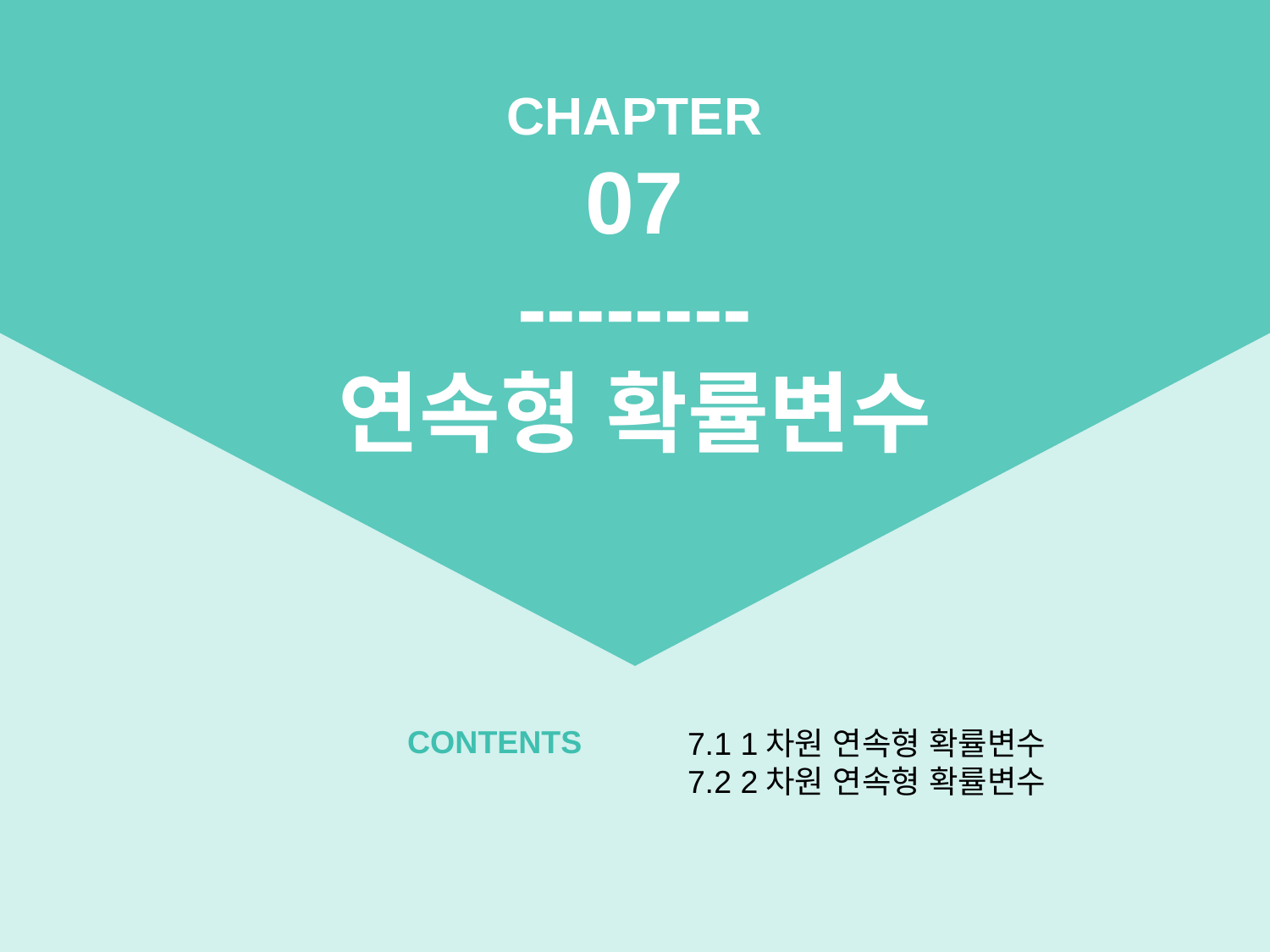

ㅊ
CHAPTER
07
--------
연속형 확률변수
CONTENTS
7.1 1차원 연속형 확률변수
7.2 2차원 연속형 확률변수